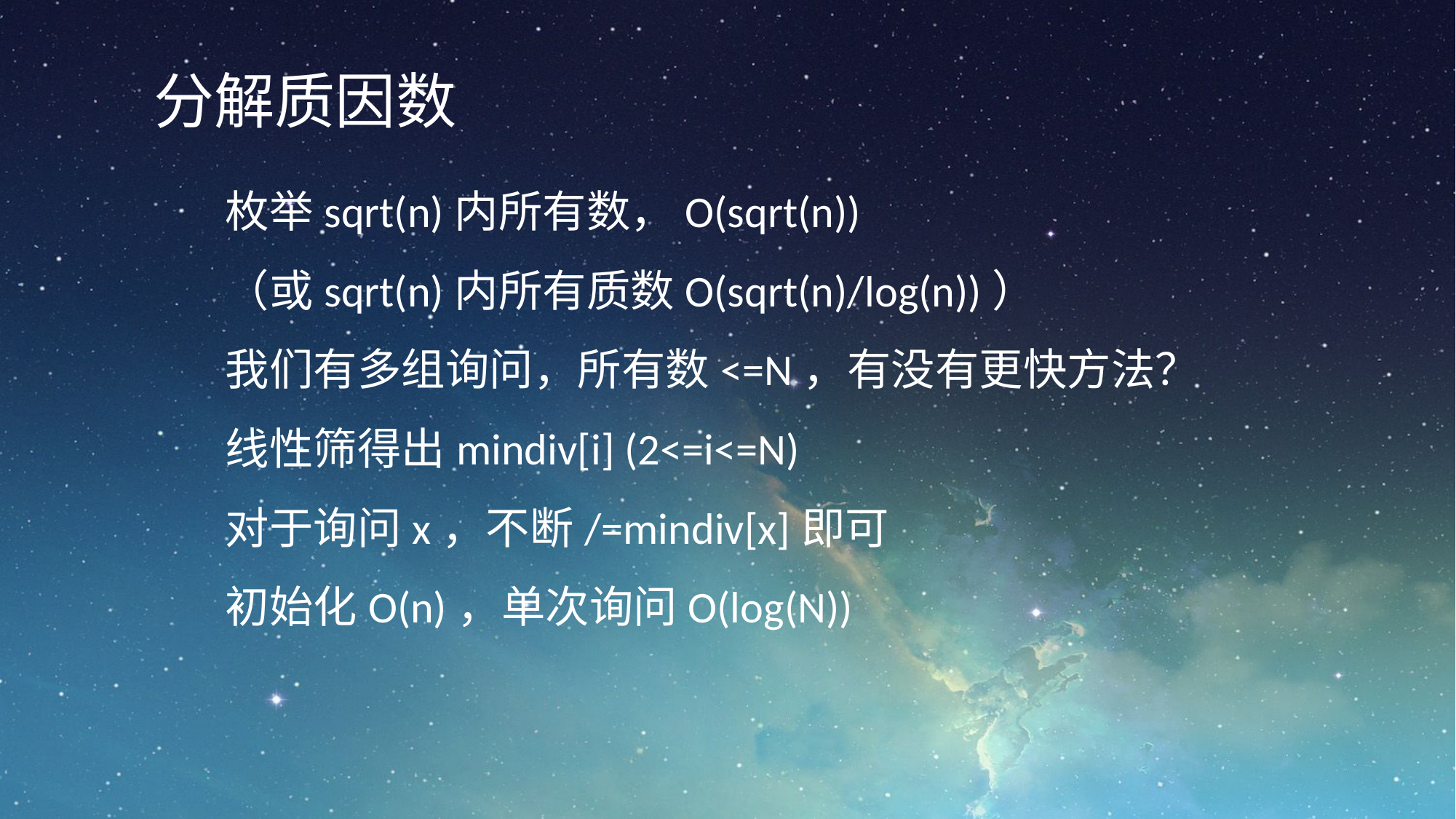

分解质因数
枚举sqrt(n)内所有数，O(sqrt(n))
（或sqrt(n)内所有质数O(sqrt(n)/log(n))）
我们有多组询问，所有数<=N，有没有更快方法？
线性筛得出mindiv[i] (2<=i<=N)
对于询问x，不断/=mindiv[x]即可
初始化O(n)，单次询问O(log(N))